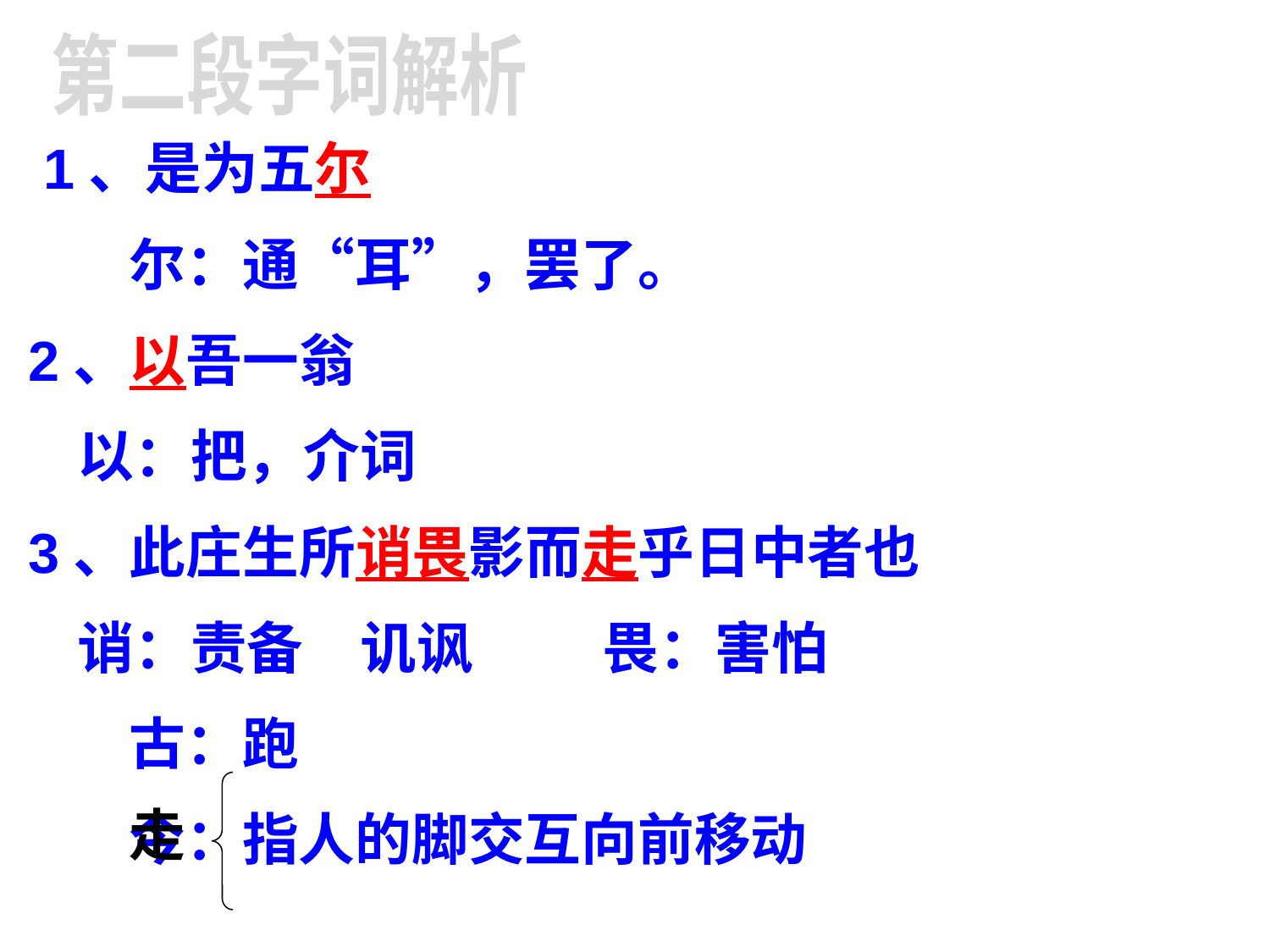

第二段字词解析
  1、是为五尔
        尔：通“耳”，罢了。
 2、以吾一翁
    以：把，介词
 3、此庄生所诮畏影而走乎日中者也
    诮：责备　讥讽          畏：害怕
        古：跑
        今：指人的脚交互向前移动

走